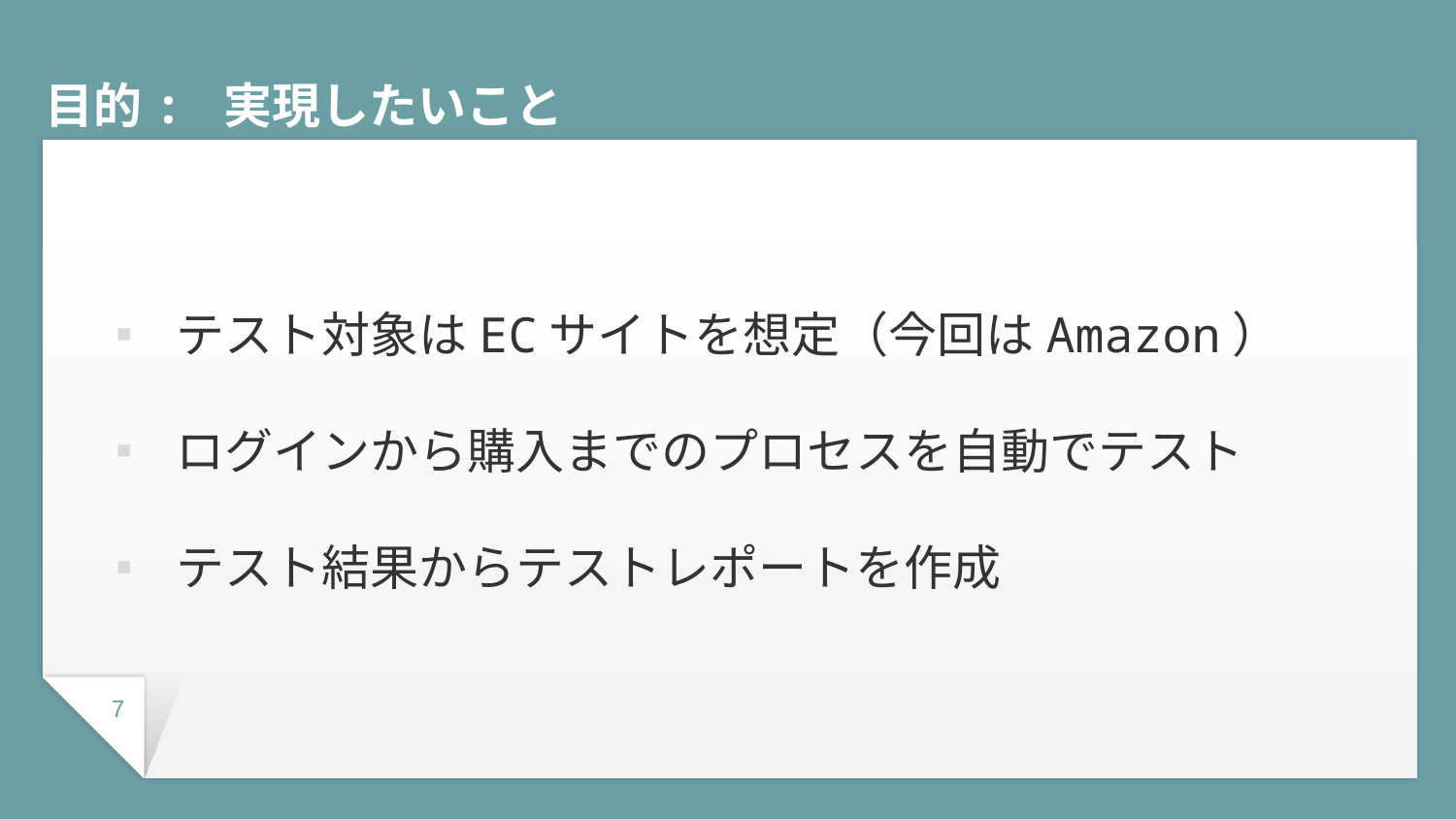

# 目的: 実現したいこと

テスト対象はECサイトを想定（今回はAmazon）

ログインから購入までのプロセスを自動でテスト

テスト結果からテストレポートを作成
7